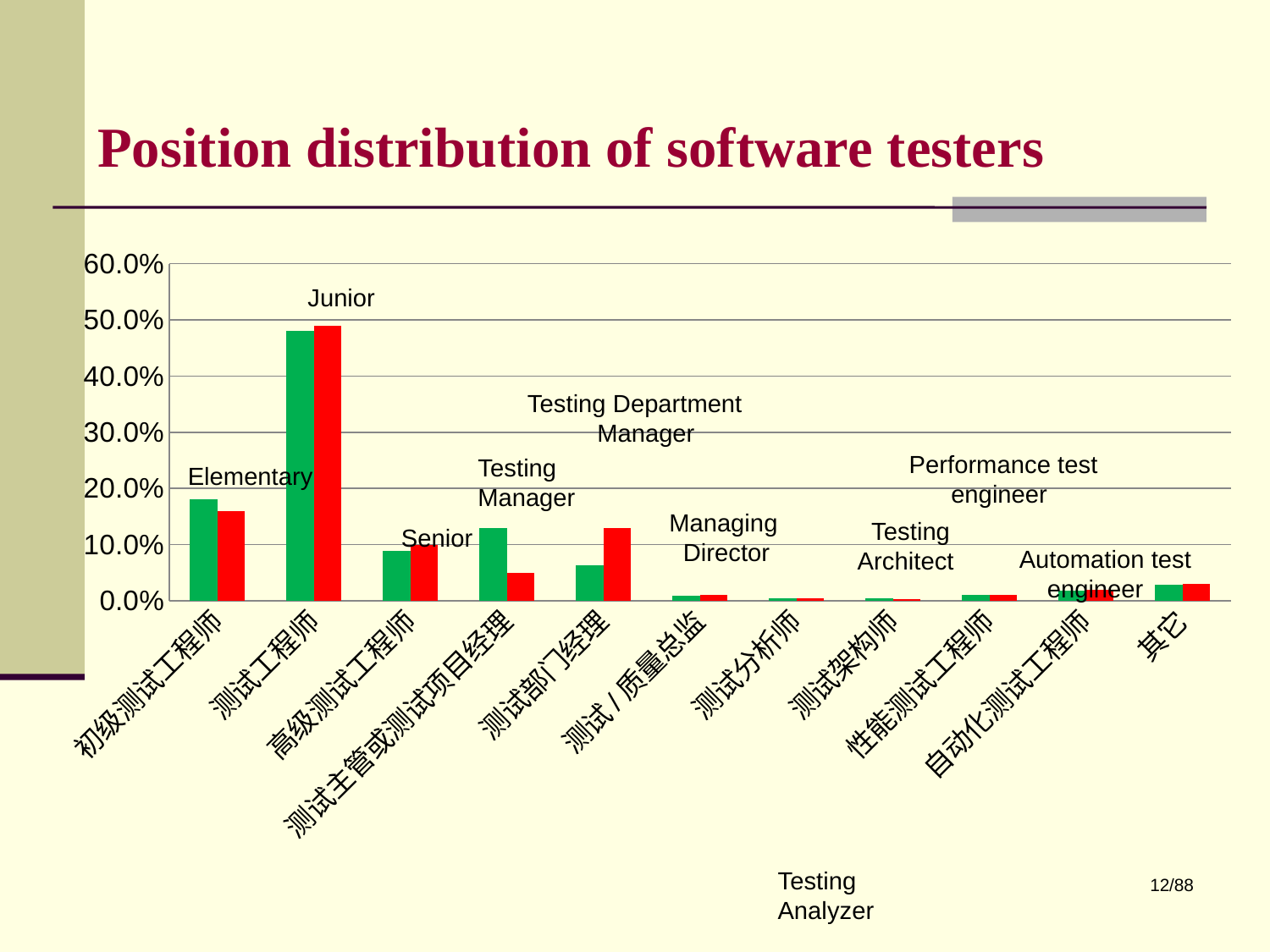

# Position distribution of software testers

### Chart

| Category |  |  |
|---|---|---|
| 初级测试工程师 | 0.18 | 0.16 |
| 测试工程师 | 0.48 | 0.49 |
| 高级测试工程师 | 0.08900000000000001 | 0.1 |
| 测试主管或测试项目经理 | 0.13 | 0.05 |
| 测试部门经理 | 0.063 | 0.13 |
| 测试/质量总监 | 0.009000000000000001 | 0.01 |
| 测试分析师 | 0.004 | 0.004 |
| 测试架构师 | 0.004 | 0.003 |
| 性能测试工程师 | 0.011000000000000001 | 0.01 |
| 自动化测试工程师 | 0.018000000000000002 | 0.02 |
| 其它 | 0.027999999999999997 | 0.03 |
Junior
Testing Department
          Manager
  Performance test
        engineer
Testing
Manager
Elementary
    Managing
      Director
  Testing
Architect
Senior
  Automation test
      engineer
Testing
Analyzer
12/88